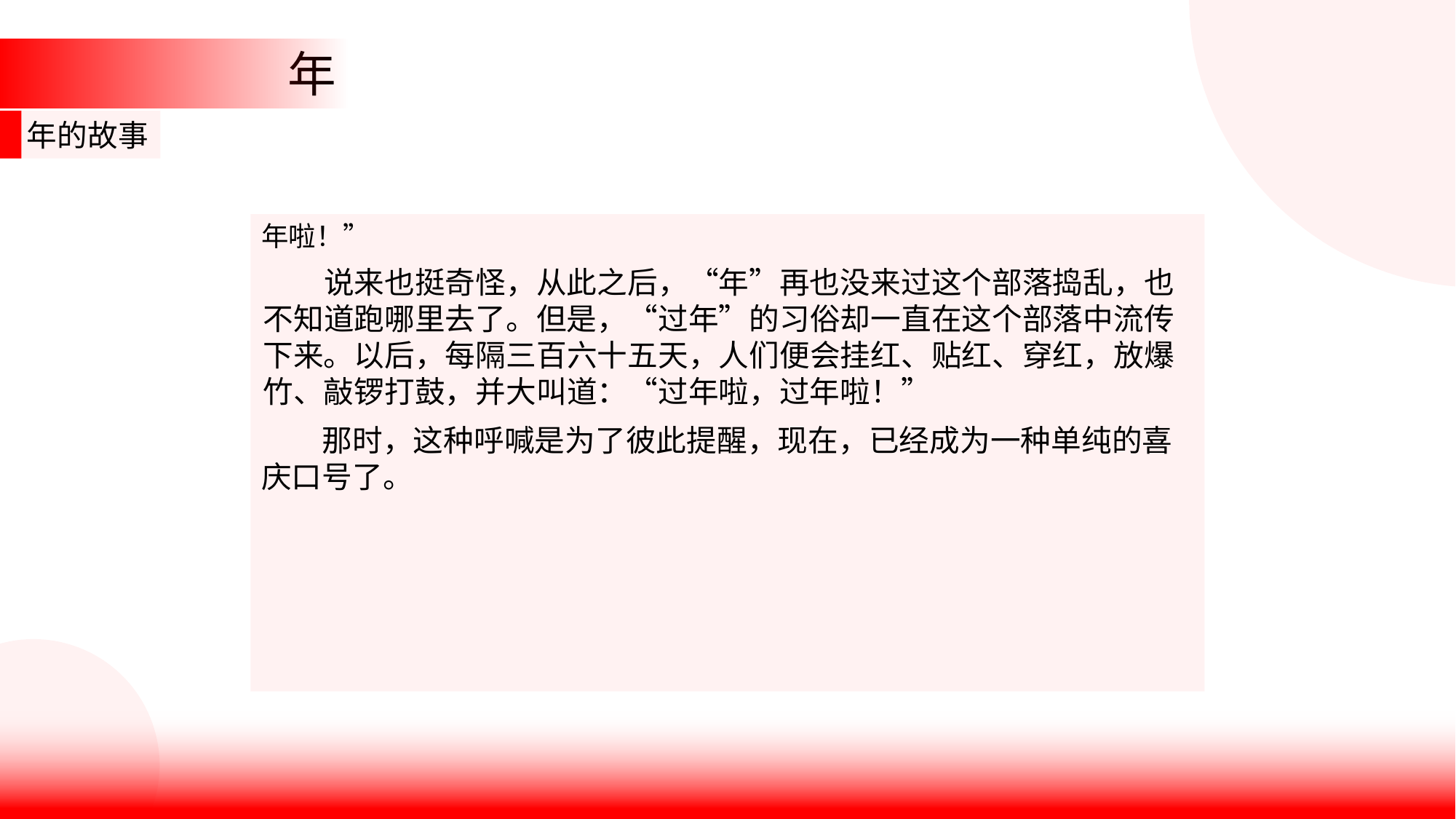

年

年的故事

年啦！”
　　说来也挺奇怪，从此之后，“年”再也没来过这个部落捣乱，也不知道跑哪里去了。但是，“过年”的习俗却一直在这个部落中流传下来。以后，每隔三百六十五天，人们便会挂红、贴红、穿红，放爆竹、敲锣打鼓，并大叫道：“过年啦，过年啦！”
　　那时，这种呼喊是为了彼此提醒，现在，已经成为一种单纯的喜庆口号了。